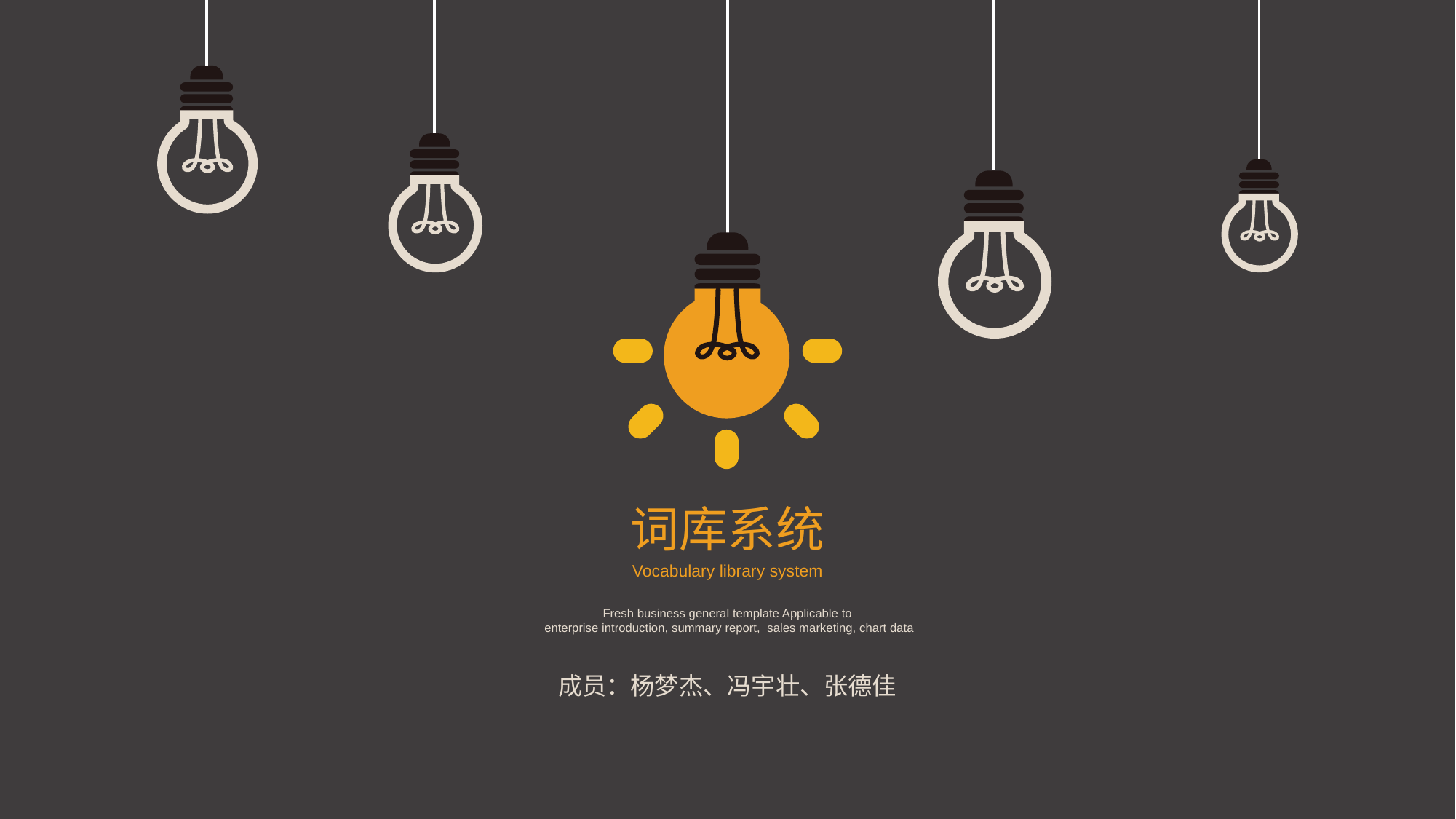

词库系统
Vocabulary library system
Fresh business general template Applicable to
 enterprise introduction, summary report,  sales marketing, chart data
成员：杨梦杰、冯宇壮、张德佳